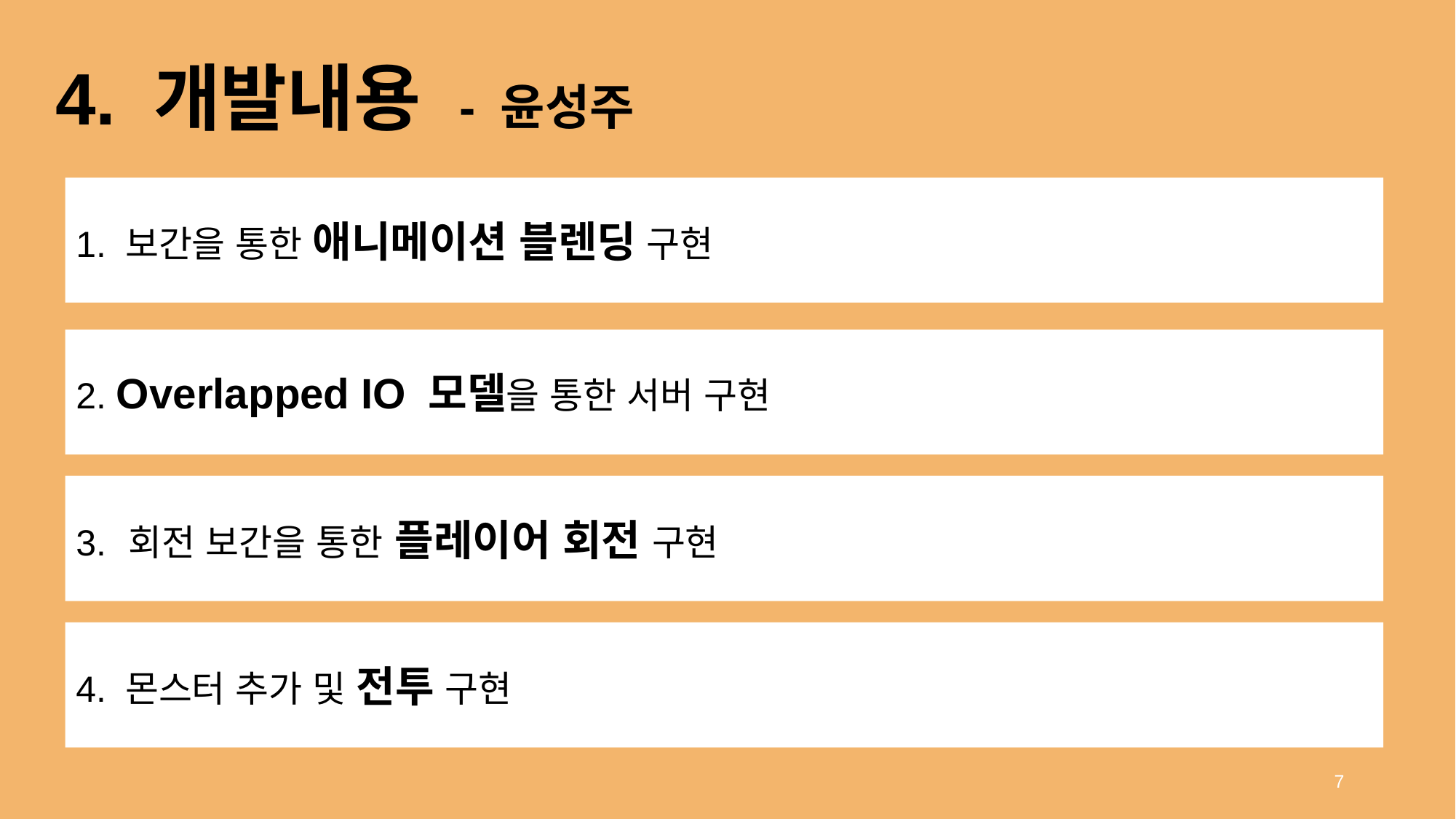

4. 개발내용 - 윤성주
1. 보간을 통한 애니메이션 블렌딩 구현
2. Overlapped IO 모델을 통한 서버 구현
3. 회전 보간을 통한 플레이어 회전 구현
4. 몬스터 추가 및 전투 구현
7